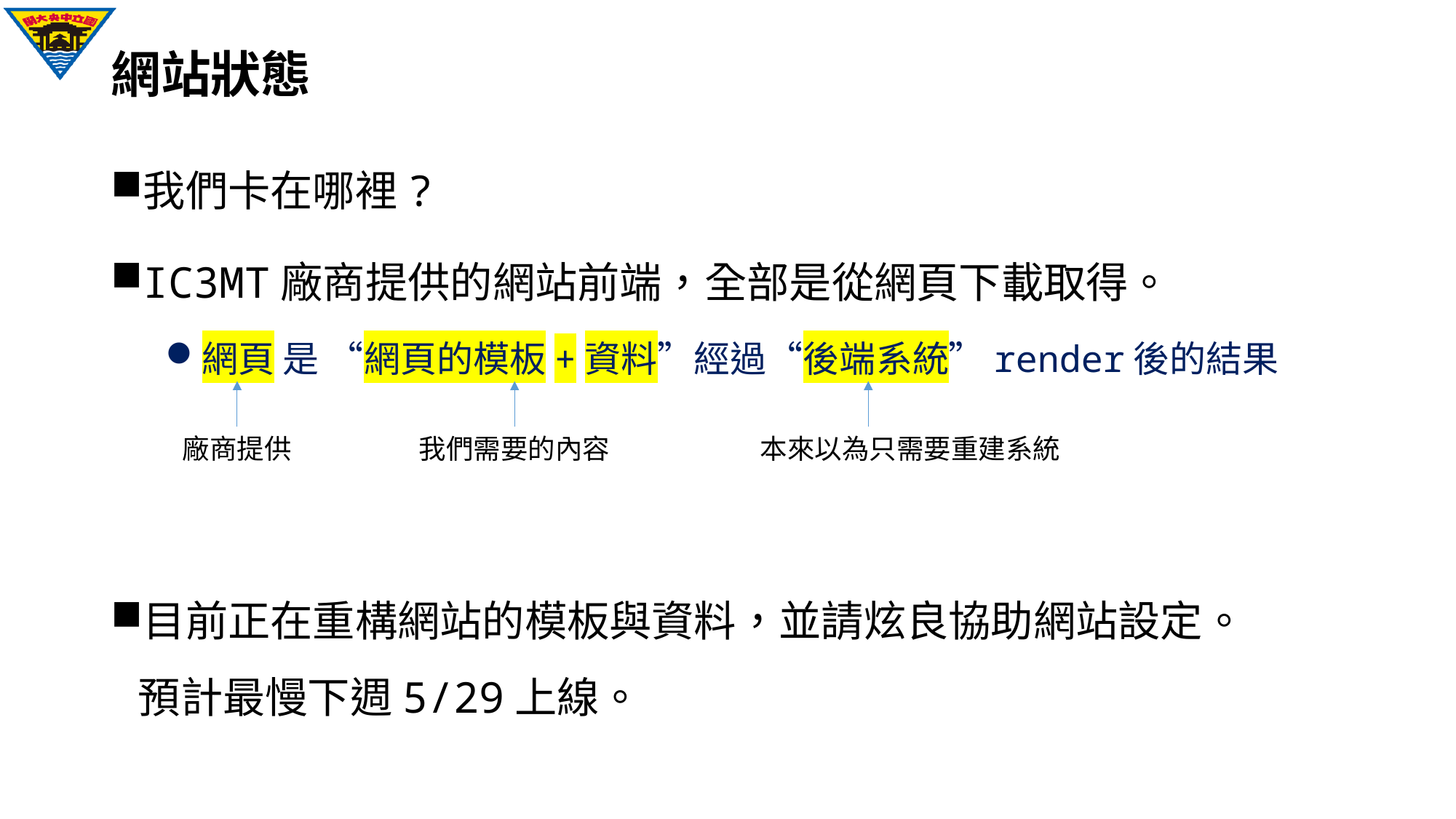

# 網站狀態
我們卡在哪裡?
IC3MT廠商提供的網站前端，全部是從網頁下載取得。
網頁 是 “網頁的模板+資料”經過“後端系統”render後的結果

目前正在重構網站的模板與資料，並請炫良協助網站設定。
預計最慢下週5/29上線。
廠商提供
我們需要的內容
本來以為只需要重建系統